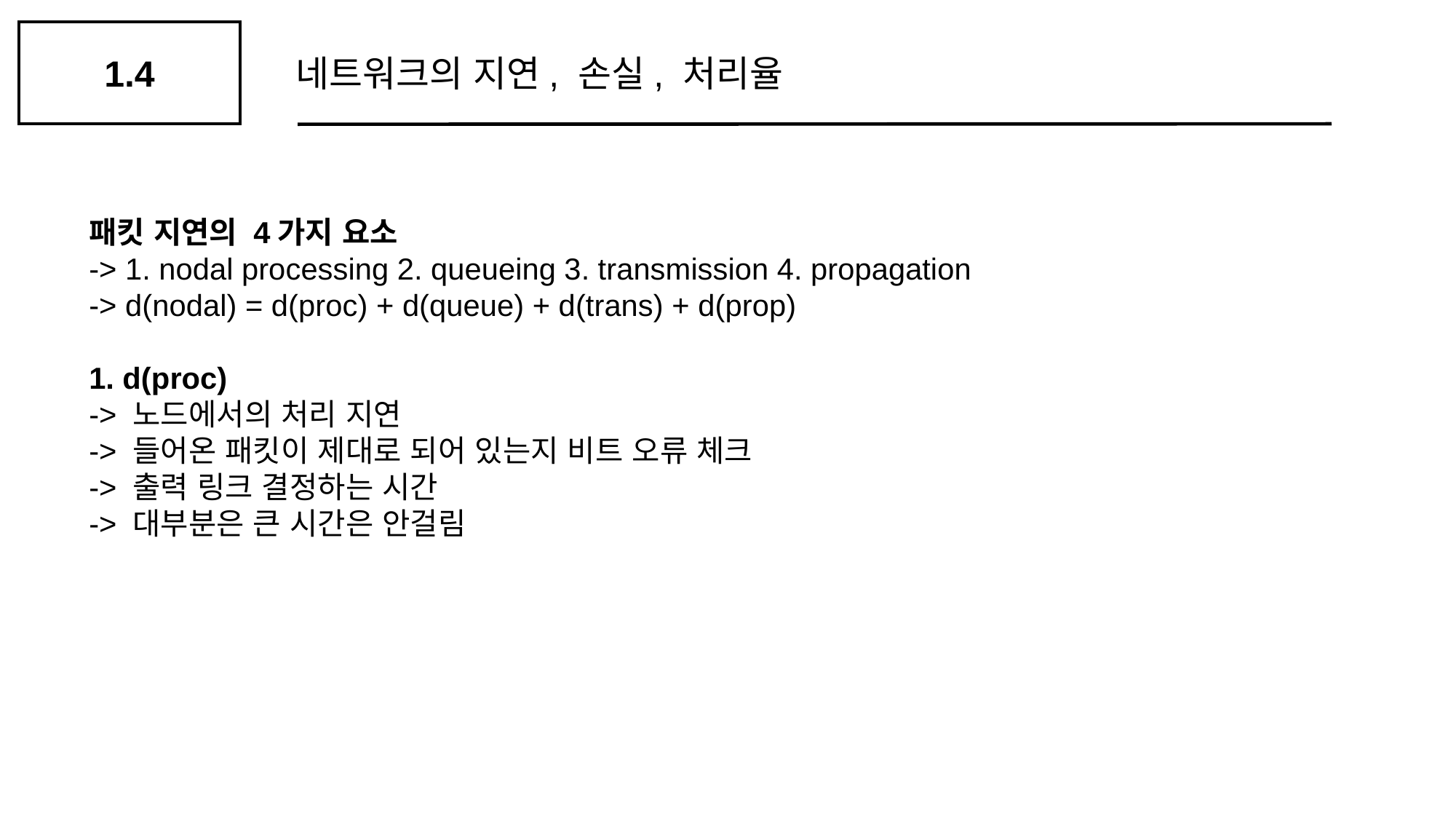

1.4
네트워크의 지연, 손실, 처리율
패킷 지연의 4가지 요소
-> 1. nodal processing 2. queueing 3. transmission 4. propagation
-> d(nodal) = d(proc) + d(queue) + d(trans) + d(prop)

1. d(proc)
-> 노드에서의 처리 지연
-> 들어온 패킷이 제대로 되어 있는지 비트 오류 체크
-> 출력 링크 결정하는 시간
-> 대부분은 큰 시간은 안걸림